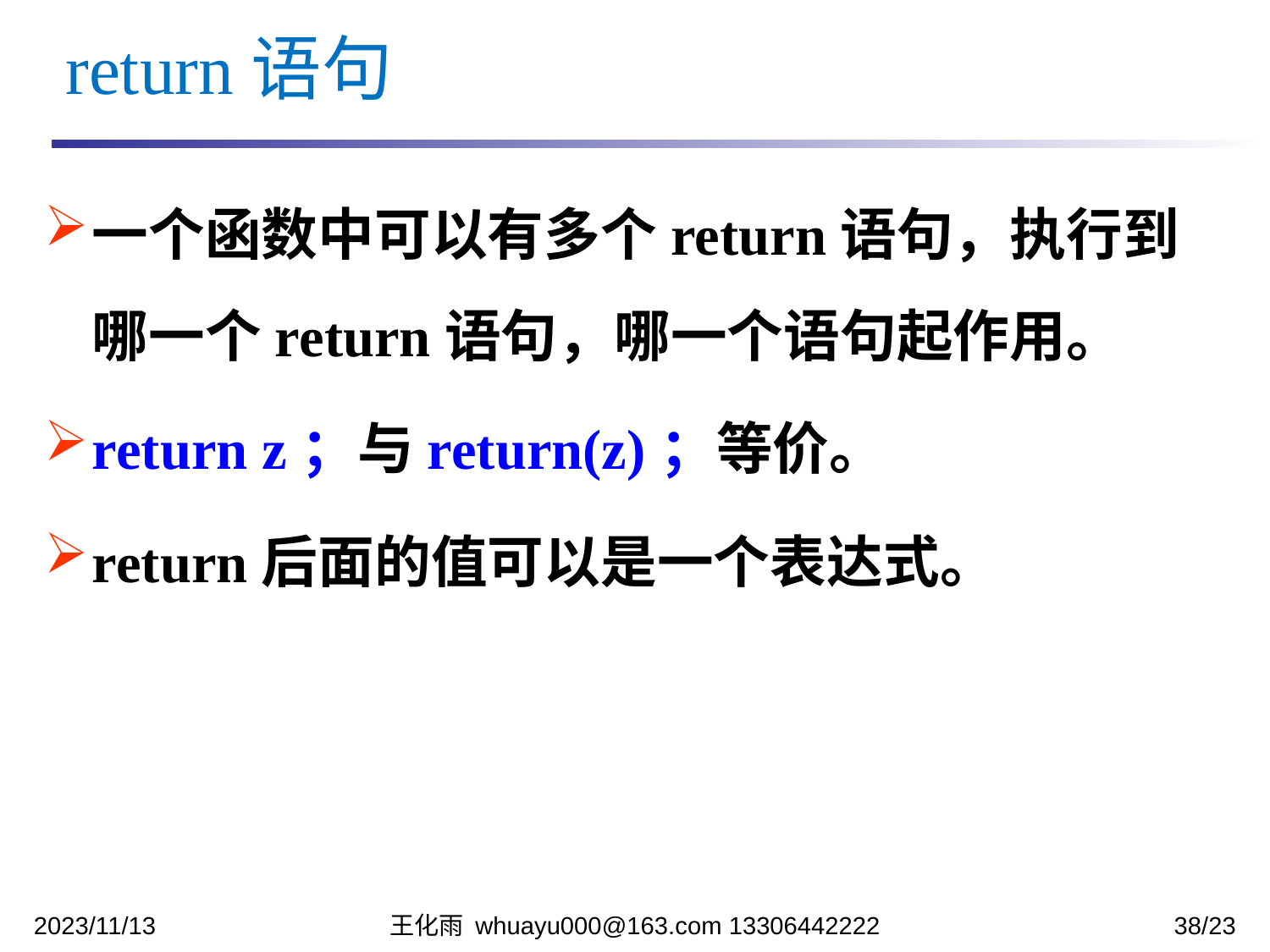

return语句
一个函数中可以有多个return语句，执行到哪一个return语句，哪一个语句起作用。
return z；与return(z)；等价。
return后面的值可以是一个表达式。
2023/11/13
王化雨 whuayu000@163.com 13306442222
38/23